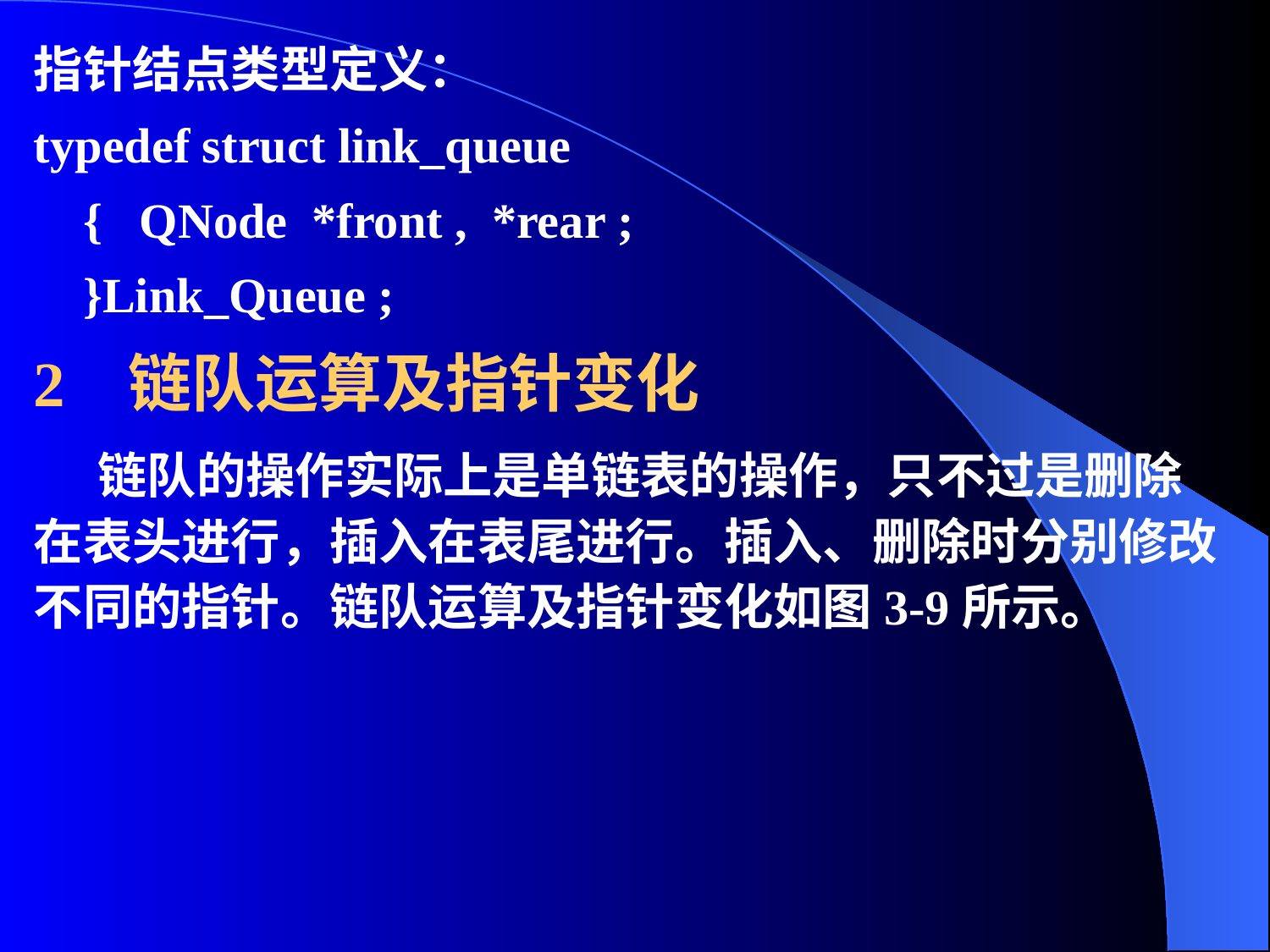

# 指针结点类型定义：
typedef struct link_queue
{   QNode  *front ,  *rear ;
}Link_Queue ;
2   链队运算及指针变化
    链队的操作实际上是单链表的操作，只不过是删除在表头进行，插入在表尾进行。插入、删除时分别修改不同的指针。链队运算及指针变化如图3-9所示。